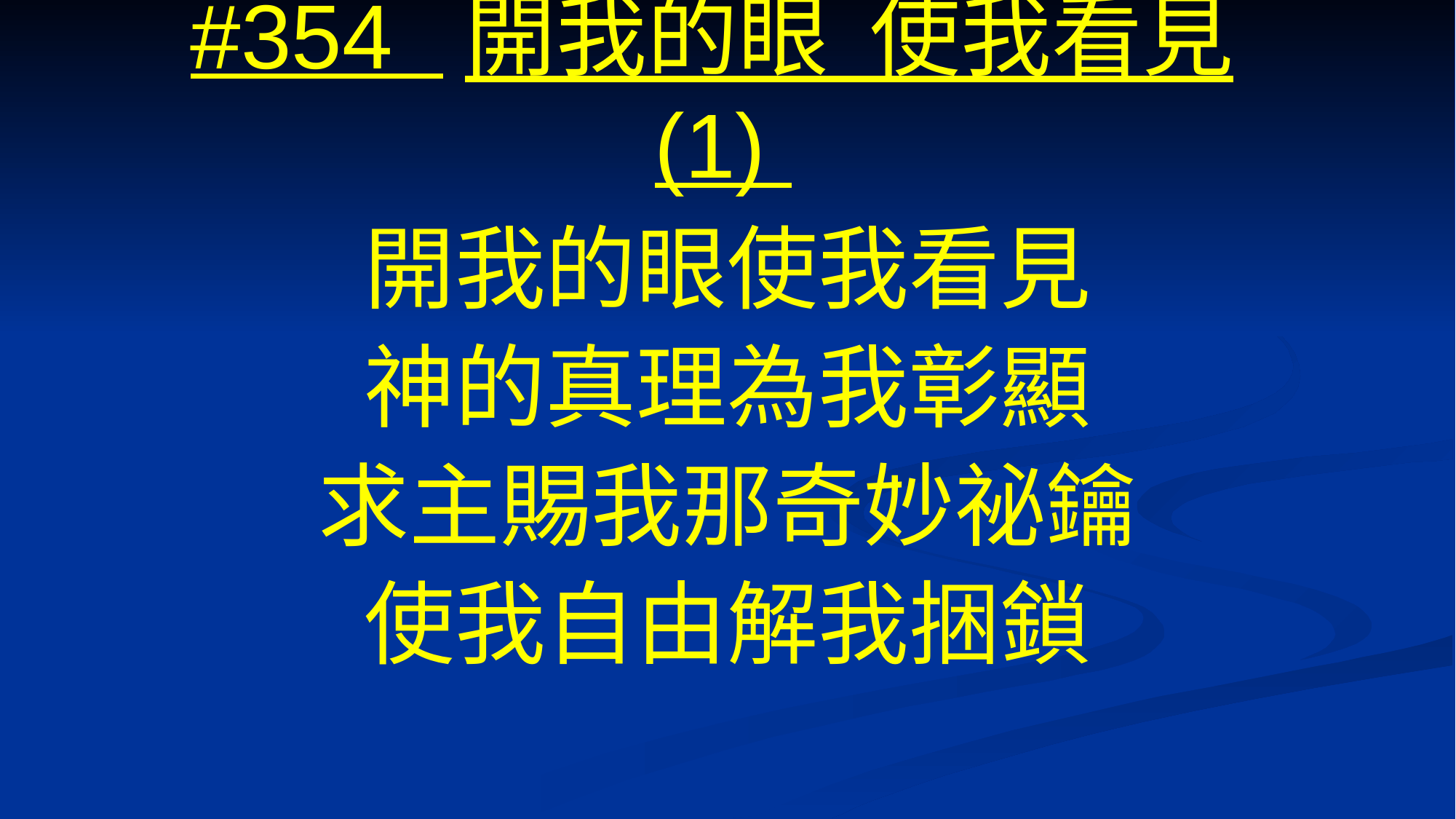

# #354  開我的眼  使我看見(1)
開我的眼使我看見
神的真理為我彰顯
求主賜我那奇妙祕鑰
使我自由解我捆鎖